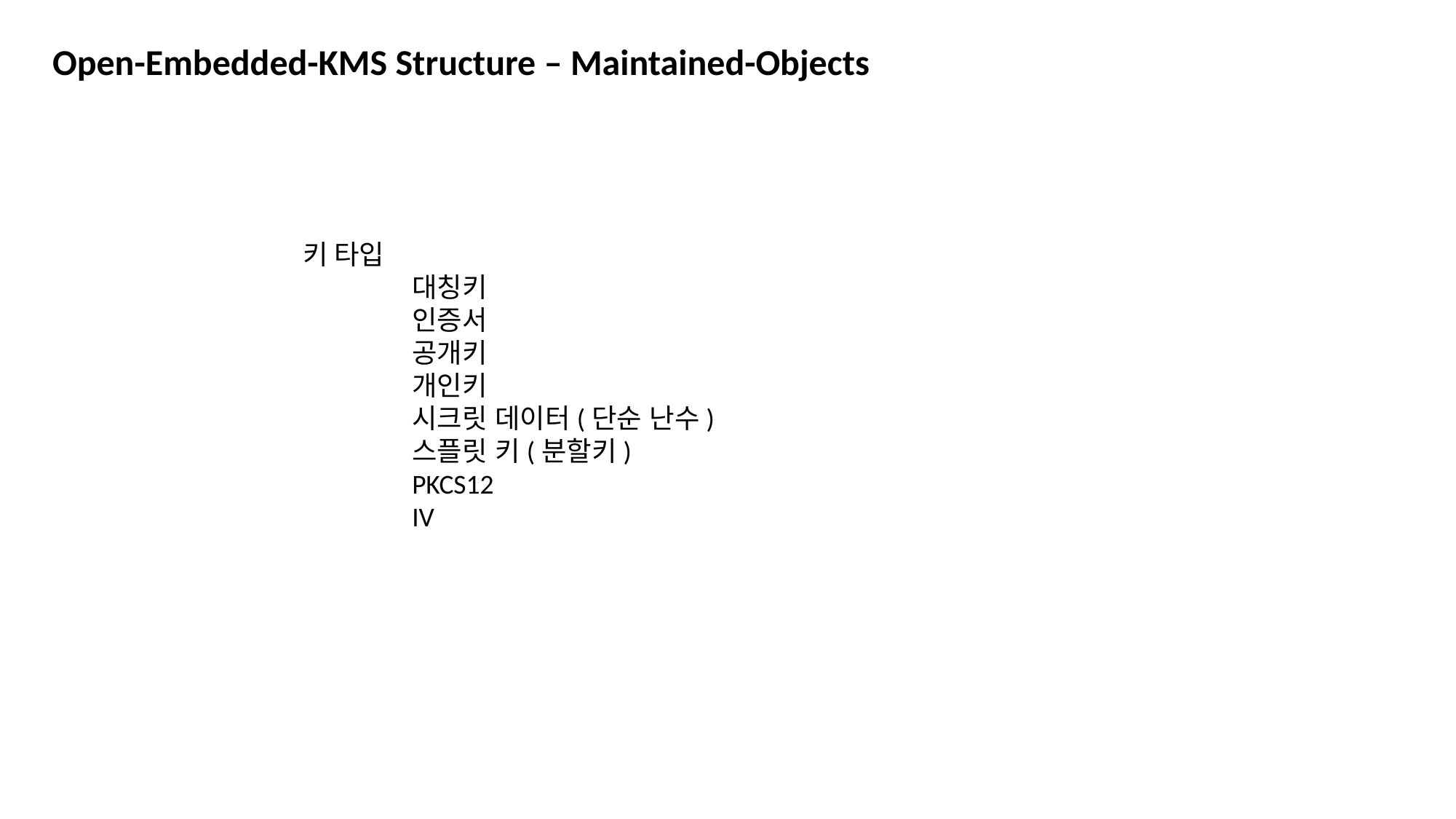

Open-Embedded-KMS Structure – Maintained-Objects
		키 타입
			대칭키
			인증서
			공개키
			개인키
			시크릿 데이터(단순 난수)
			스플릿 키(분할키)
			PKCS12
			IV